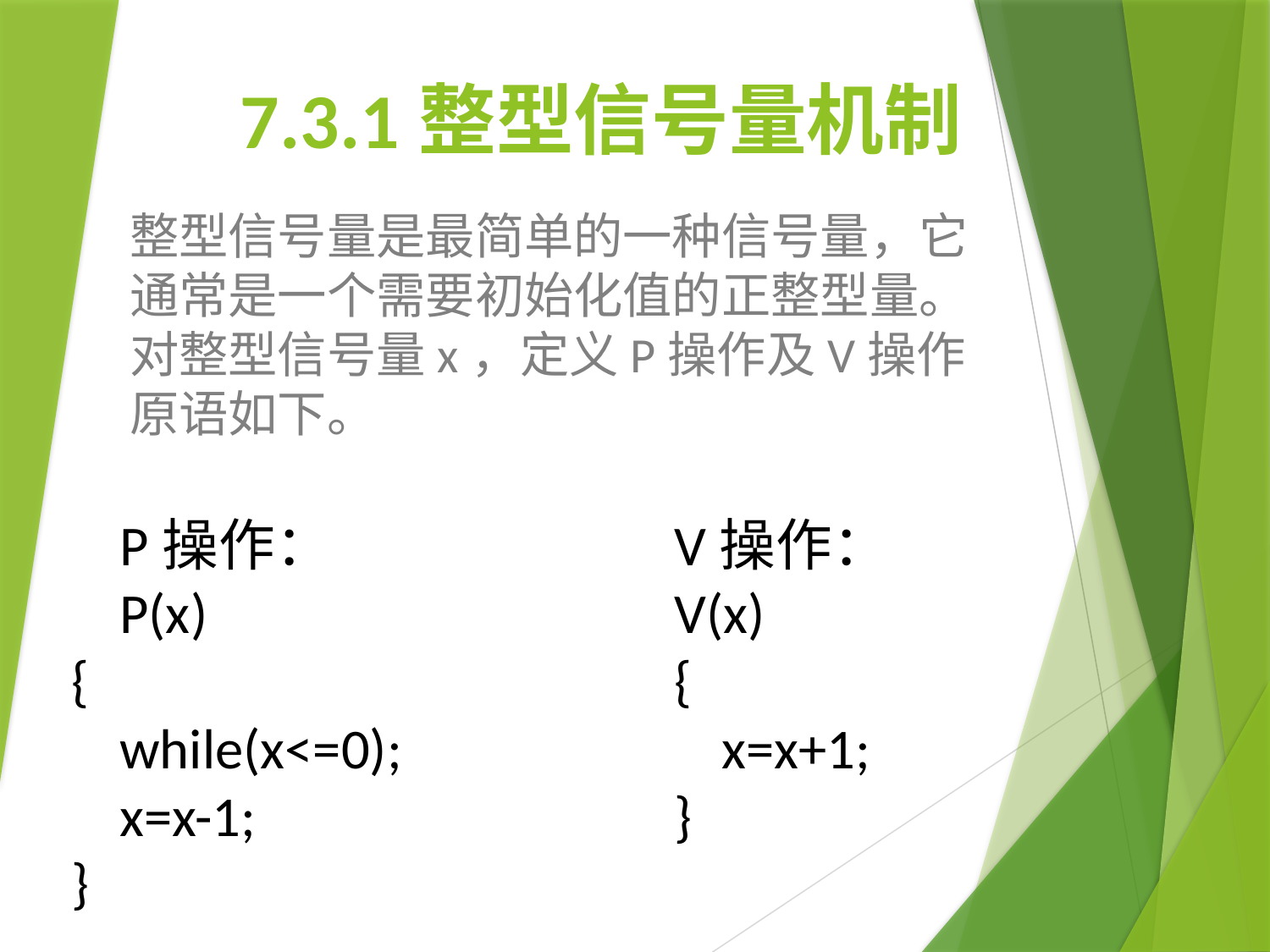

# 7.3.1整型信号量机制
	整型信号量是最简单的一种信号量，它通常是一个需要初始化值的正整型量。对整型信号量x，定义P操作及V操作原语如下。
	P操作：
	P(x)
{
	while(x<=0);
	x=x-1;
}
V操作：
V(x)
{
	x=x+1;
}